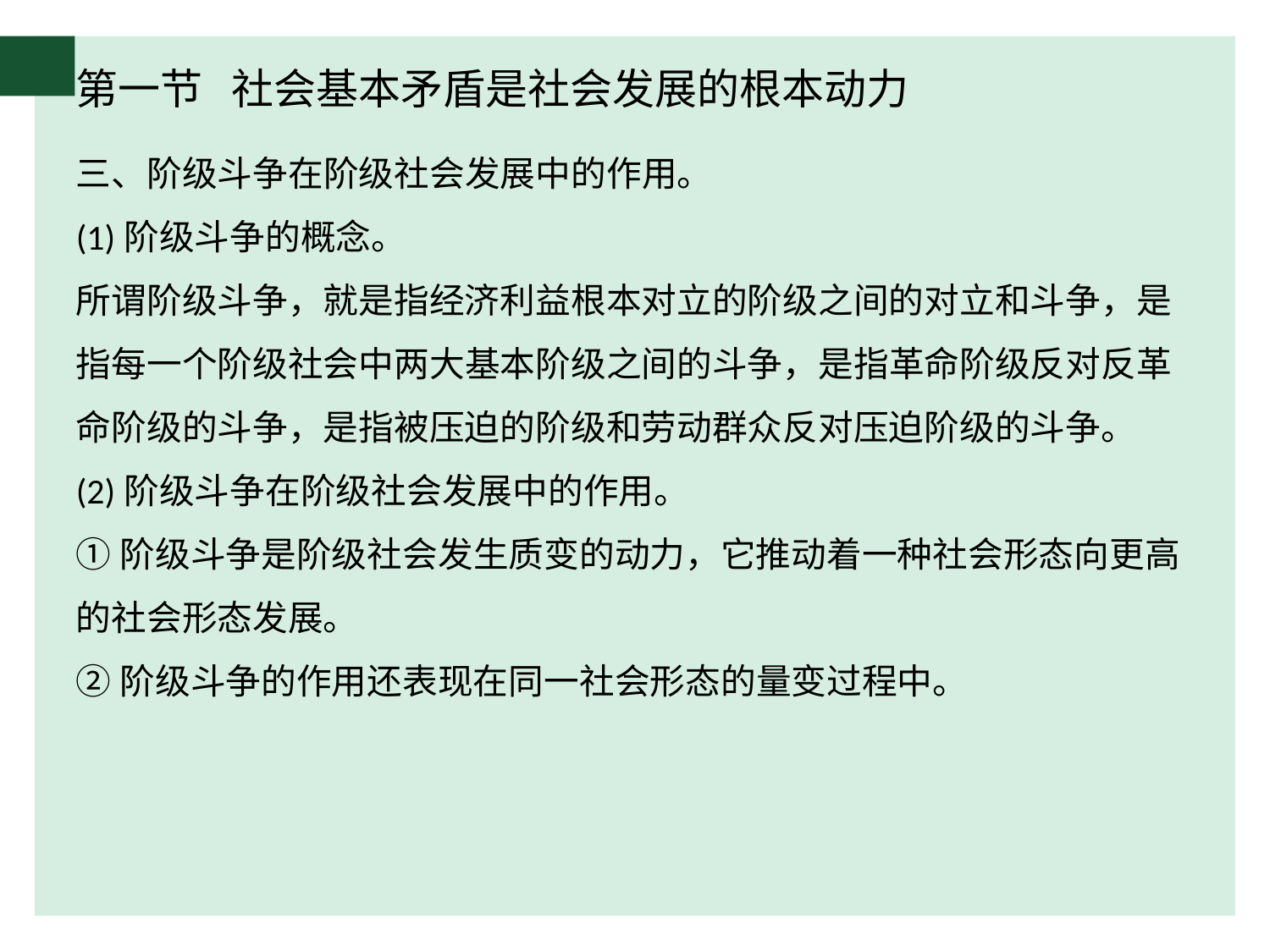

# 第一节   社会基本矛盾是社会发展的根本动力
三、阶级斗争在阶级社会发展中的作用。
(1)阶级斗争的概念。
所谓阶级斗争，就是指经济利益根本对立的阶级之间的对立和斗争，是指每一个阶级社会中两大基本阶级之间的斗争，是指革命阶级反对反革命阶级的斗争，是指被压迫的阶级和劳动群众反对压迫阶级的斗争。
(2)阶级斗争在阶级社会发展中的作用。
①阶级斗争是阶级社会发生质变的动力，它推动着一种社会形态向更高的社会形态发展。
②阶级斗争的作用还表现在同一社会形态的量变过程中。